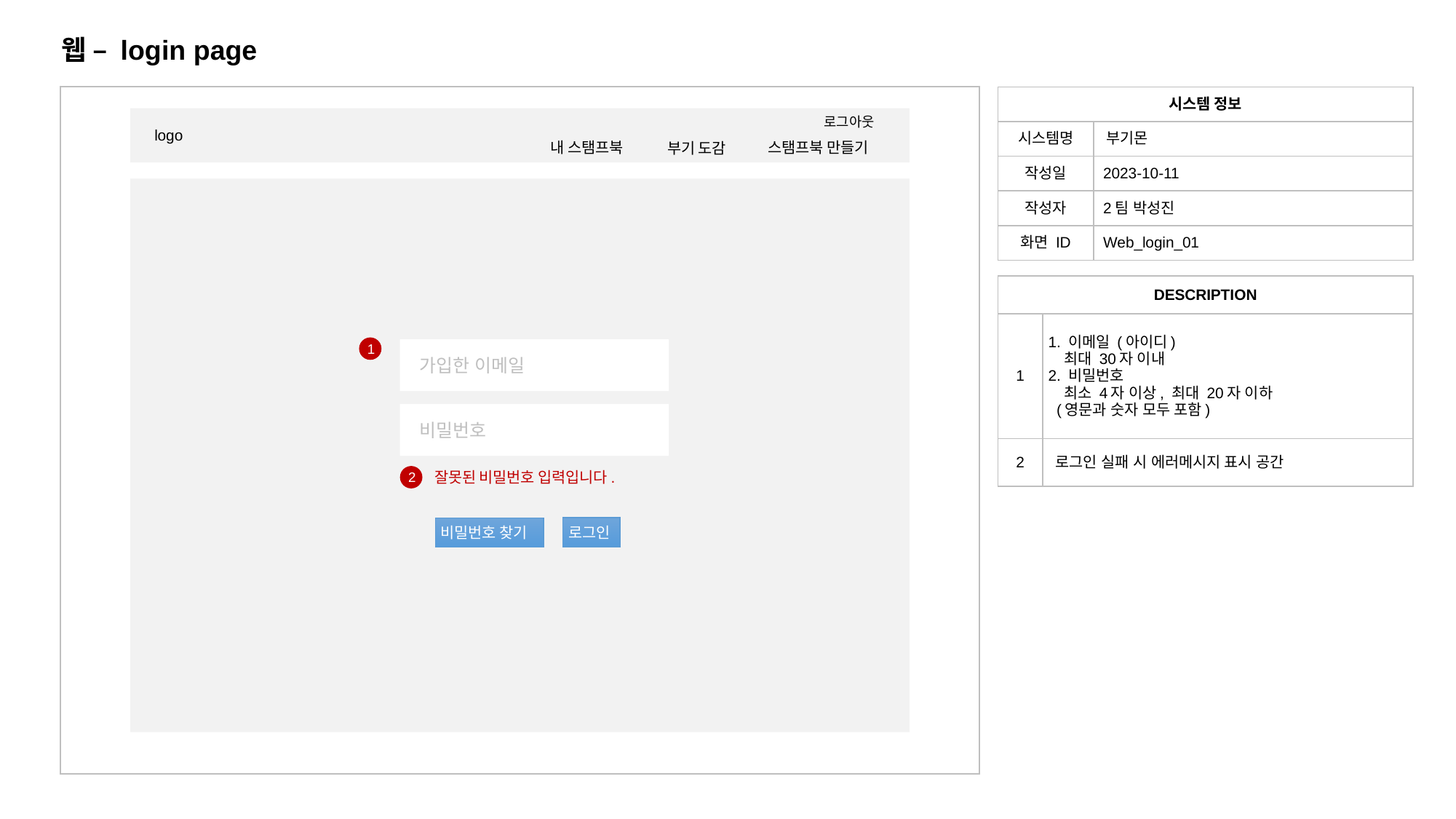

웹 – login page

| 시스템 정보 |  |
| --- | --- |
| 시스템명 | 부기몬 |
| 작성일 | 2023-10-11 |
| 작성자 | 2팀 박성진 |
| 화면 ID | Web\_login\_01 |
로그아웃

logo
스탬프북 만들기
내 스탬프북
부기 도감

| DESCRIPTION |  |
| --- | --- |
| 1 | 1. 이메일 (아이디) 최대 30자 이내 2. 비밀번호 최소 4자 이상, 최대 20자 이하 (영문과 숫자 모두 포함) |
| 2 | 로그인 실패 시 에러메시지 표시 공간 |
1

가입한 이메일

비밀번호
잘못된 비밀번호 입력입니다.
2
로그인
비밀번호 찾기